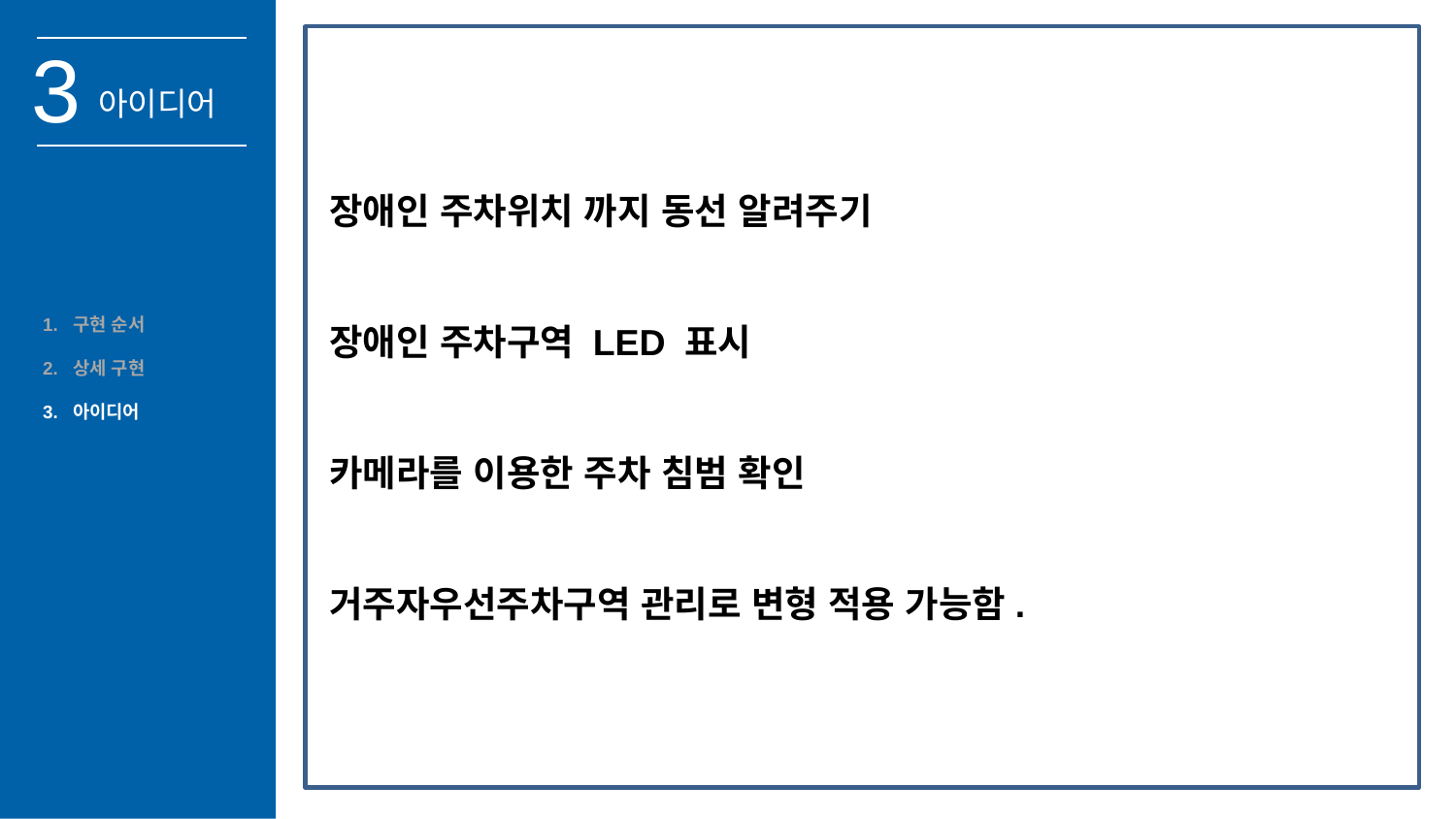

3

장애인 주차위치 까지 동선 알려주기

장애인 주차구역 LED 표시

카메라를 이용한 주차 침범 확인

거주자우선주차구역 관리로 변형 적용 가능함.
아이디어
1.  구현 순서
2.  상세 구현

3.  아이디어